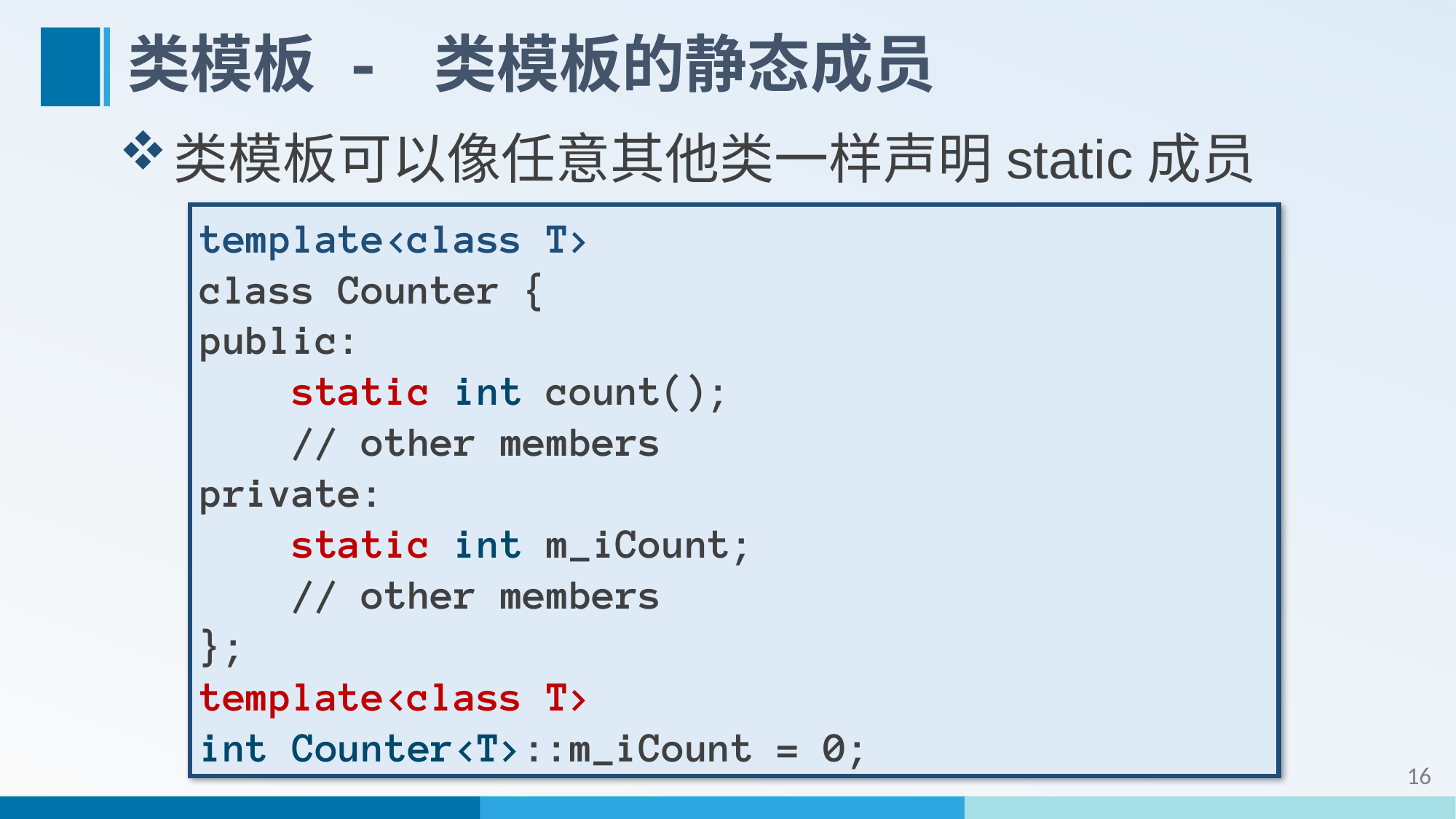

# 类模板 - 类模板的静态成员
类模板可以像任意其他类一样声明static成员
template<class T>
class Counter {
public:
    static int count();
    // other members
private:
    static int m_iCount;
    // other members
};
template<class T>
int Counter<T>::m_iCount = 0;